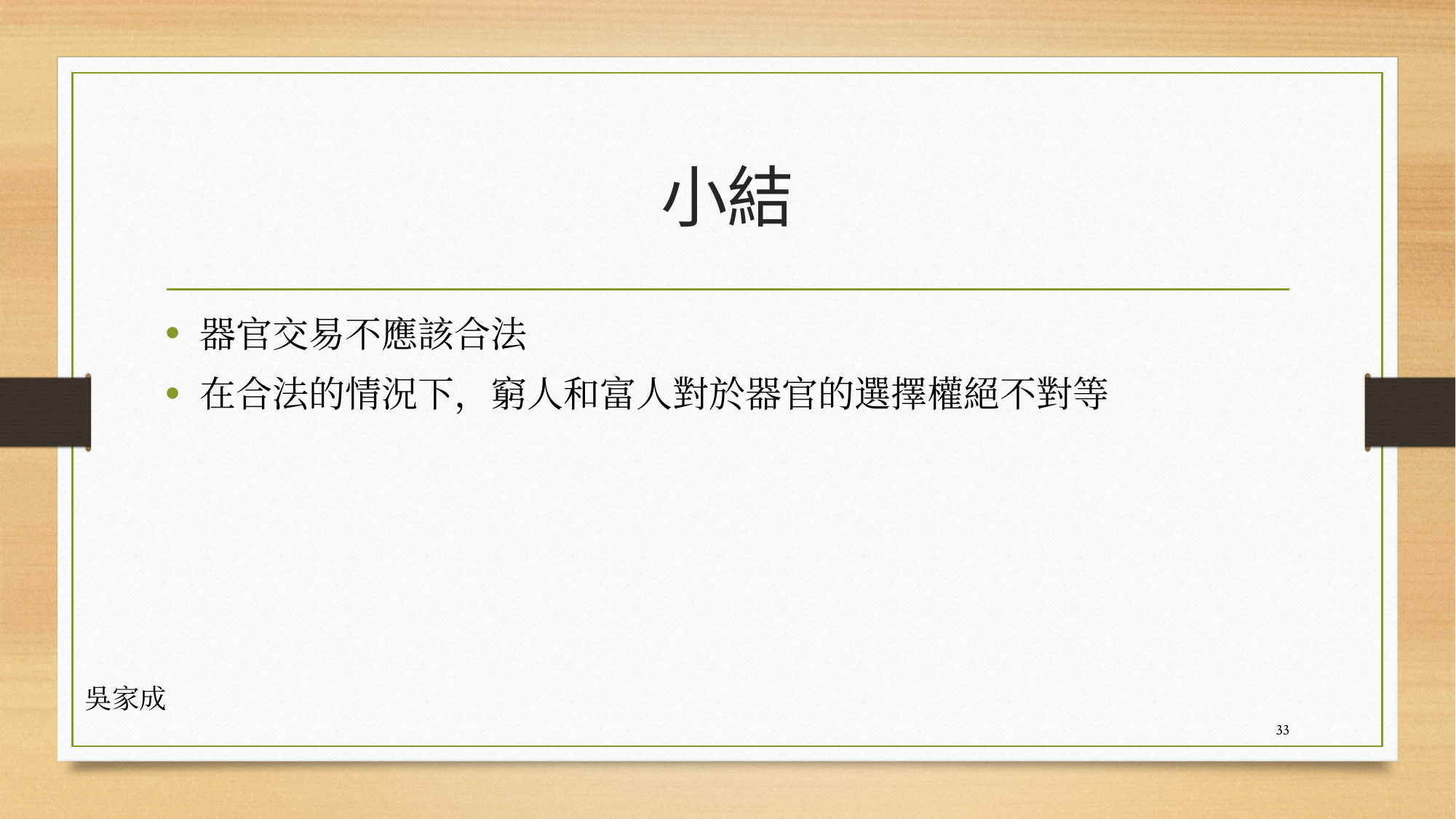

# 小結
器官交易不應該合法
在合法的情況下，窮人和富人對於器官的選擇權絕不對等

吳家成
33